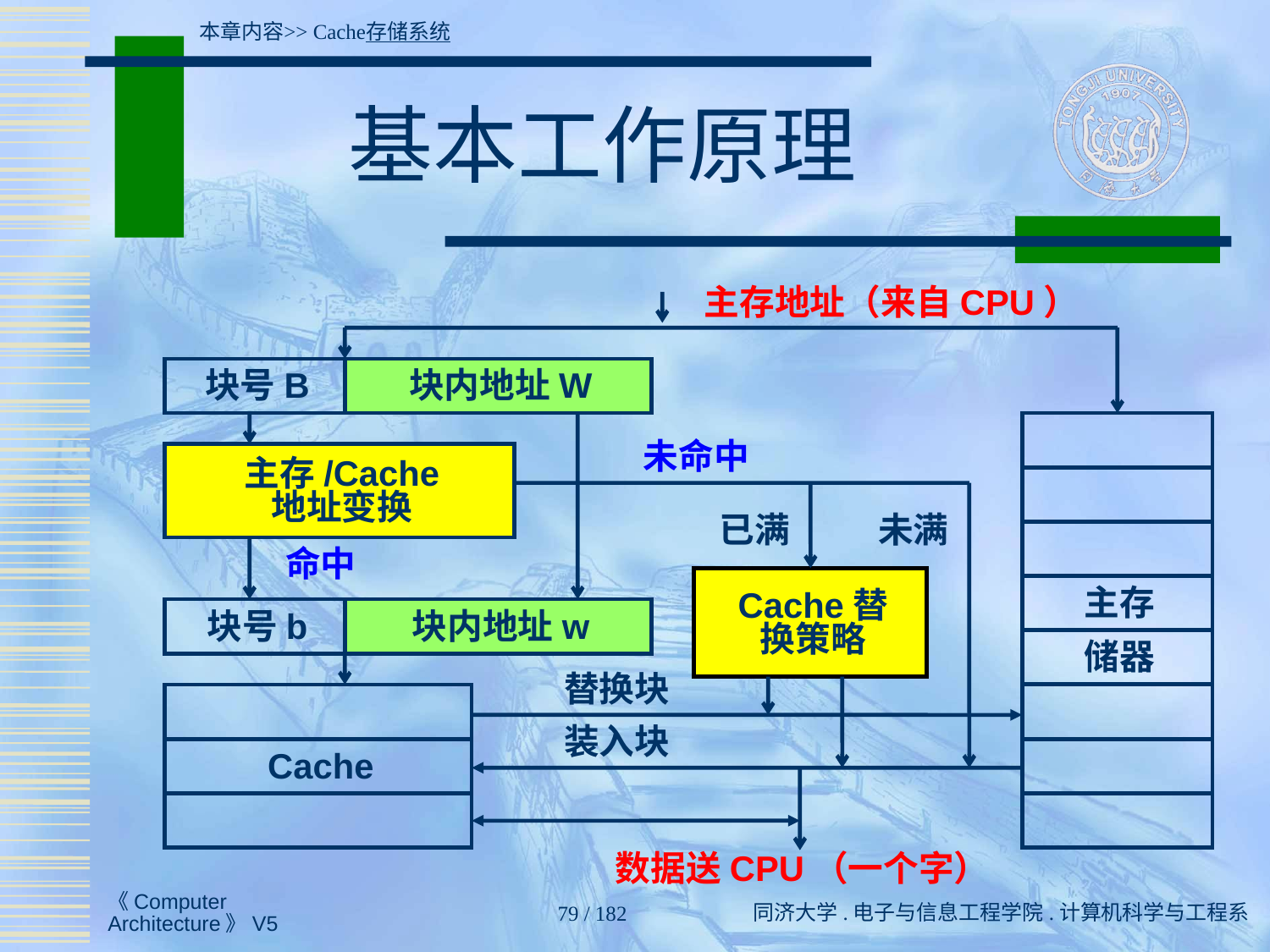

本章内容>> Cache存储系统
# 基本工作原理
主存地址（来自CPU）

块号B
块内地址W

未命中
主存/Cache
地址变换

已满
未满

命中
Cache替
换策略
主存
块号b
块内地址w
储器

替换块

装入块
Cache

数据送CPU（一个字）